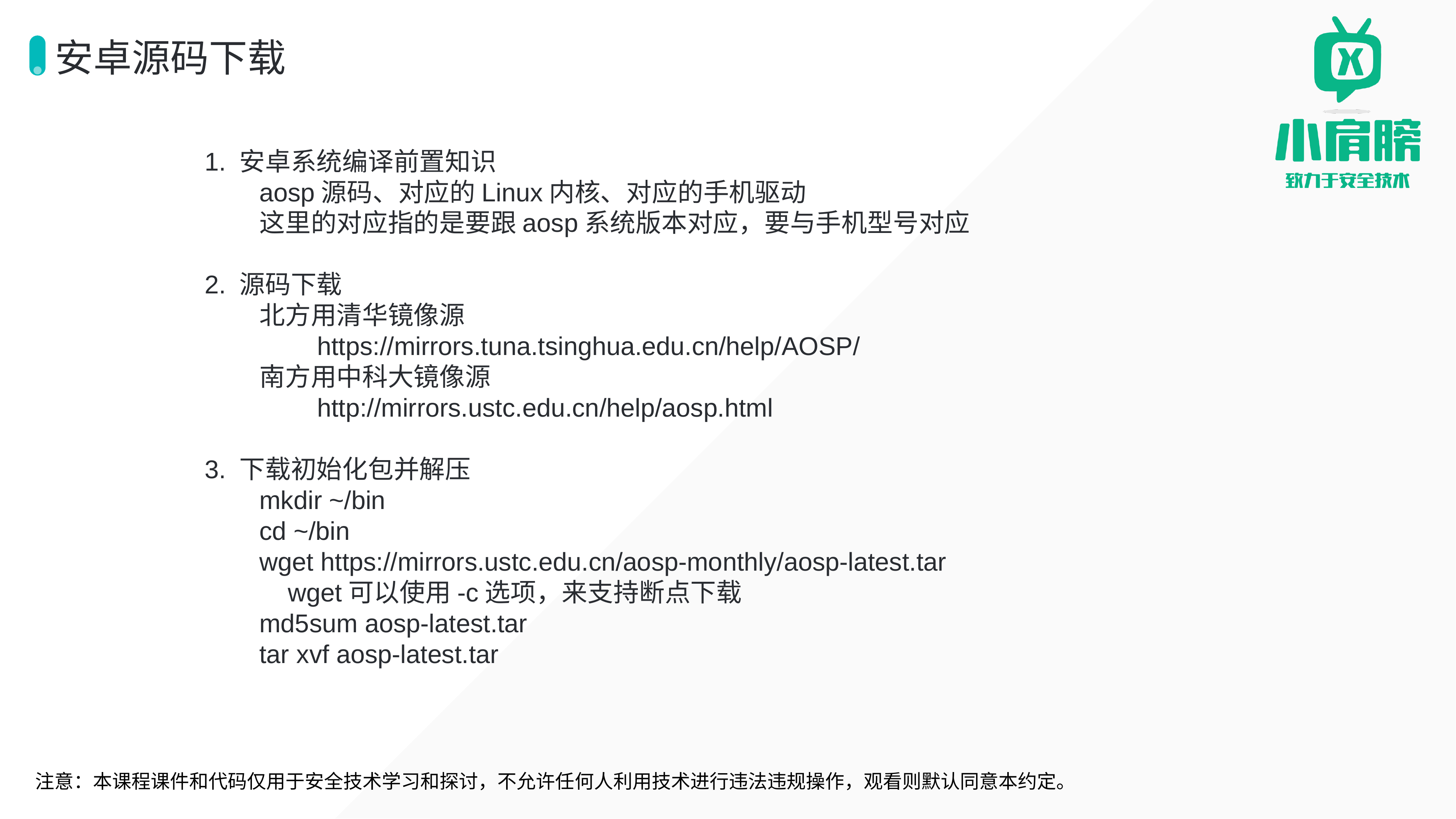

# 安卓源码下载
1. 安卓系统编译前置知识
aosp源码、对应的Linux内核、对应的手机驱动
这里的对应指的是要跟aosp系统版本对应，要与手机型号对应

2. 源码下载
北方用清华镜像源
	https://mirrors.tuna.tsinghua.edu.cn/help/AOSP/
南方用中科大镜像源
	http://mirrors.ustc.edu.cn/help/aosp.html

3. 下载初始化包并解压
mkdir ~/bin
cd ~/bin
wget https://mirrors.ustc.edu.cn/aosp-monthly/aosp-latest.tar
    wget可以使用-c选项，来支持断点下载
md5sum aosp-latest.tar
tar xvf aosp-latest.tar